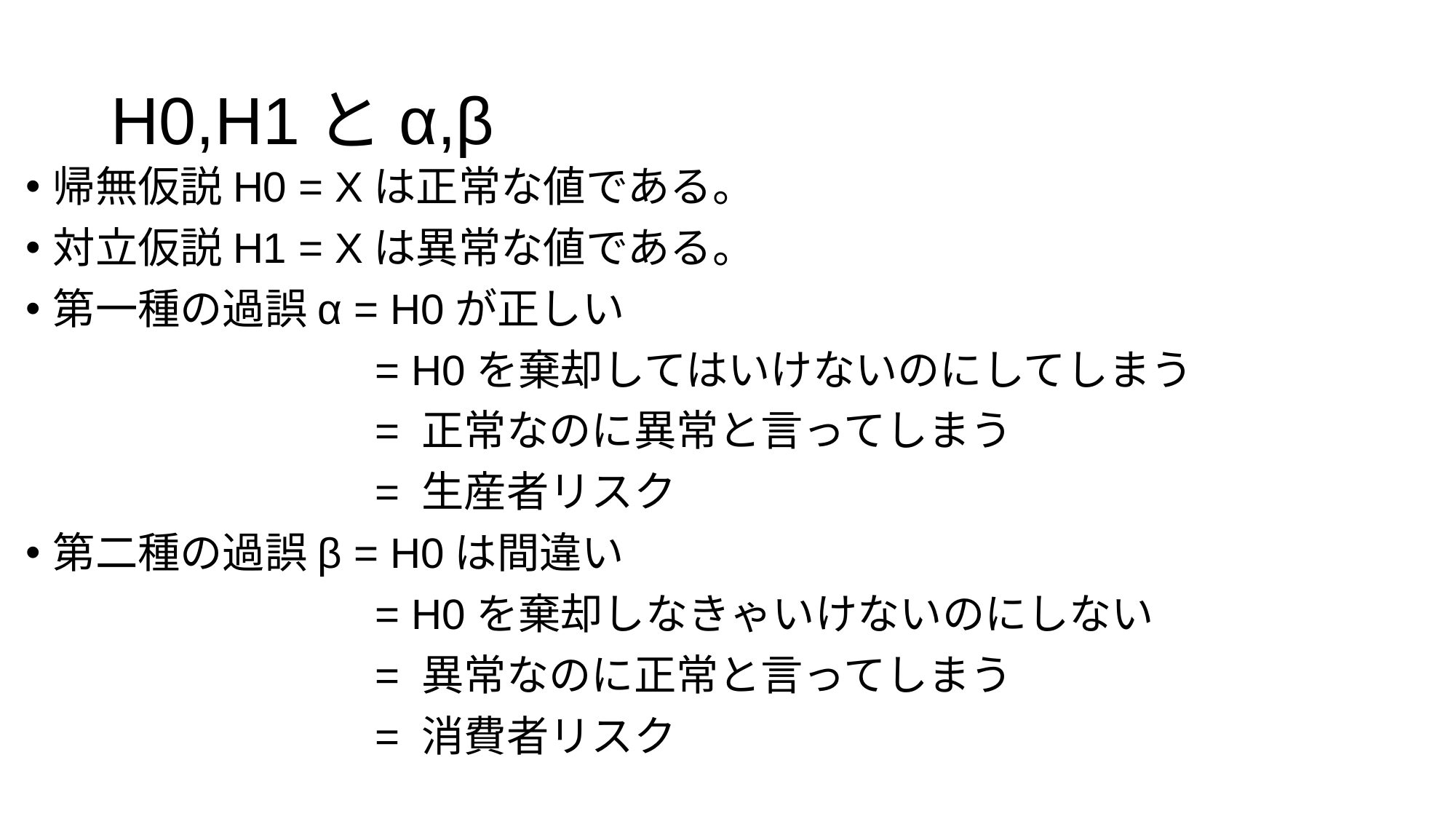

# H0,H1とα,β
帰無仮説H0 = Xは正常な値である。
対立仮説H1 = Xは異常な値である。
第一種の過誤α = H0が正しい
　　　　　　　　= H0を棄却してはいけないのにしてしまう
　　　　　　　　= 正常なのに異常と言ってしまう
　　　　　　　　= 生産者リスク
第二種の過誤β = H0は間違い
　　　　　　　　= H0を棄却しなきゃいけないのにしない
　　　　　　　　= 異常なのに正常と言ってしまう
　　　　　　　　= 消費者リスク